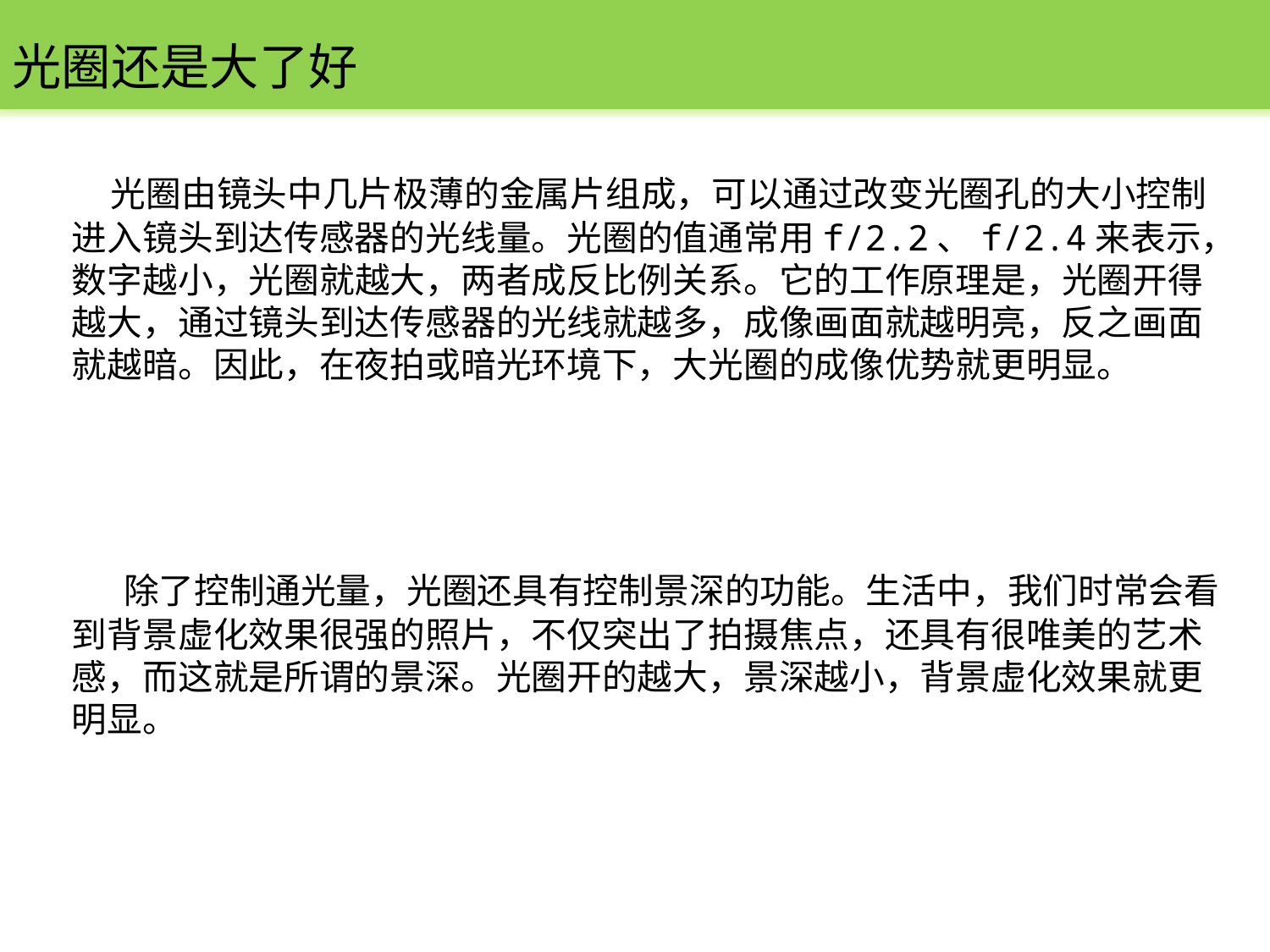

光圈还是大了好
   光圈由镜头中几片极薄的金属片组成，可以通过改变光圈孔的大小控制进入镜头到达传感器的光线量。光圈的值通常用f/2.2、f/2.4来表示，数字越小，光圈就越大，两者成反比例关系。它的工作原理是，光圈开得越大，通过镜头到达传感器的光线就越多，成像画面就越明亮，反之画面就越暗。因此，在夜拍或暗光环境下，大光圈的成像优势就更明显。

　 除了控制通光量，光圈还具有控制景深的功能。生活中，我们时常会看到背景虚化效果很强的照片，不仅突出了拍摄焦点，还具有很唯美的艺术感，而这就是所谓的景深。光圈开的越大，景深越小，背景虚化效果就更明显。